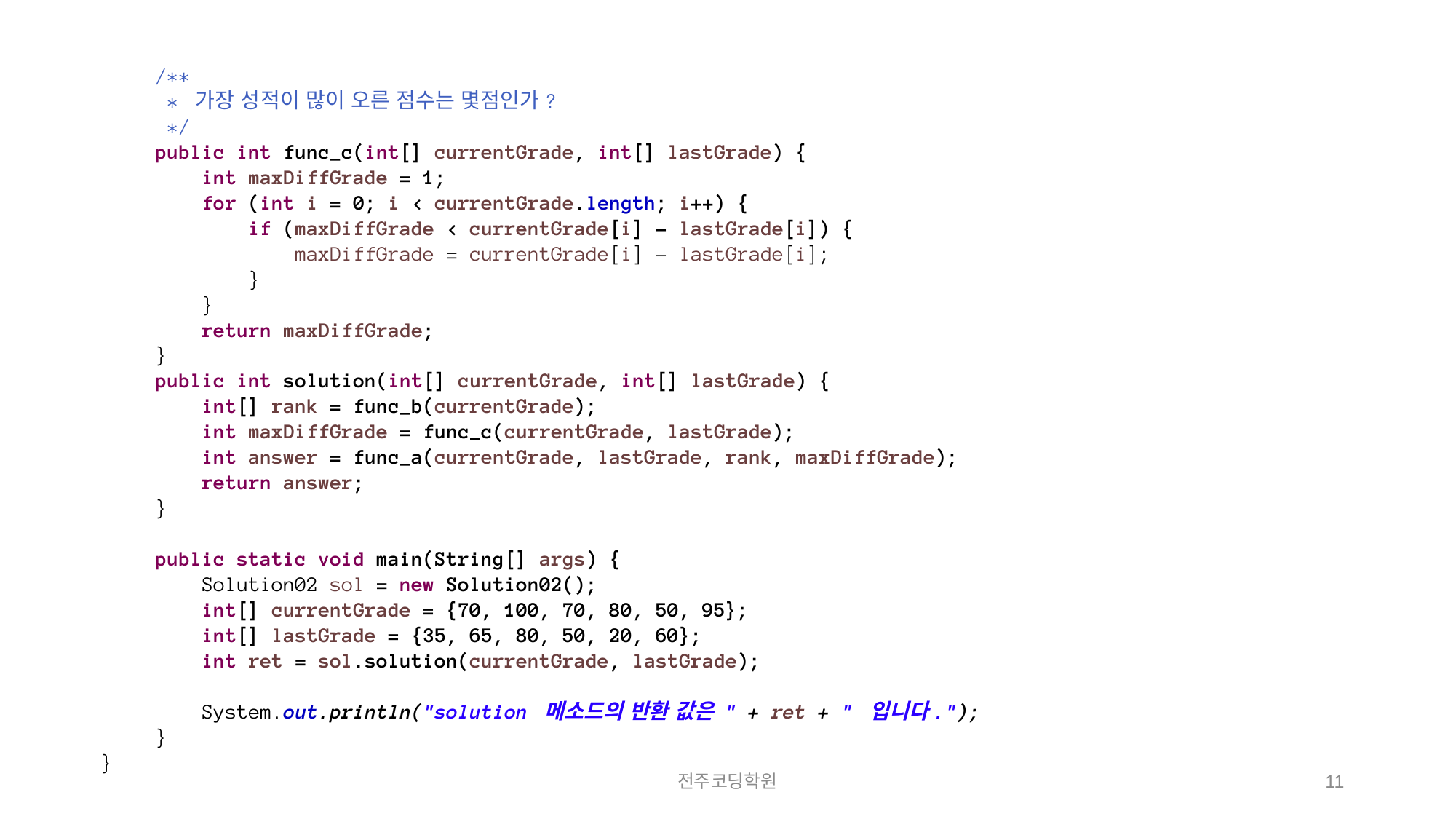

/**
 * 가장 성적이 많이 오른 점수는 몇점인가?
 */
public int func_c(int[] currentGrade, int[] lastGrade) {
    int maxDiffGrade = 1;
    for (int i = 0; i < currentGrade.length; i++) {
        if (maxDiffGrade < currentGrade[i] - lastGrade[i]) {
            maxDiffGrade = currentGrade[i] - lastGrade[i];
        }
    }
    return maxDiffGrade;
}
public int solution(int[] currentGrade, int[] lastGrade) {
    int[] rank = func_b(currentGrade);
    int maxDiffGrade = func_c(currentGrade, lastGrade);
    int answer = func_a(currentGrade, lastGrade, rank, maxDiffGrade);
    return answer;
}

public static void main(String[] args) {
    Solution02 sol = new Solution02();
    int[] currentGrade = {70, 100, 70, 80, 50, 95};
    int[] lastGrade = {35, 65, 80, 50, 20, 60};
    int ret = sol.solution(currentGrade, lastGrade);

    System.out.println("solution 메소드의 반환 값은 " + ret + " 입니다.");
}
}
전주코딩학원
11